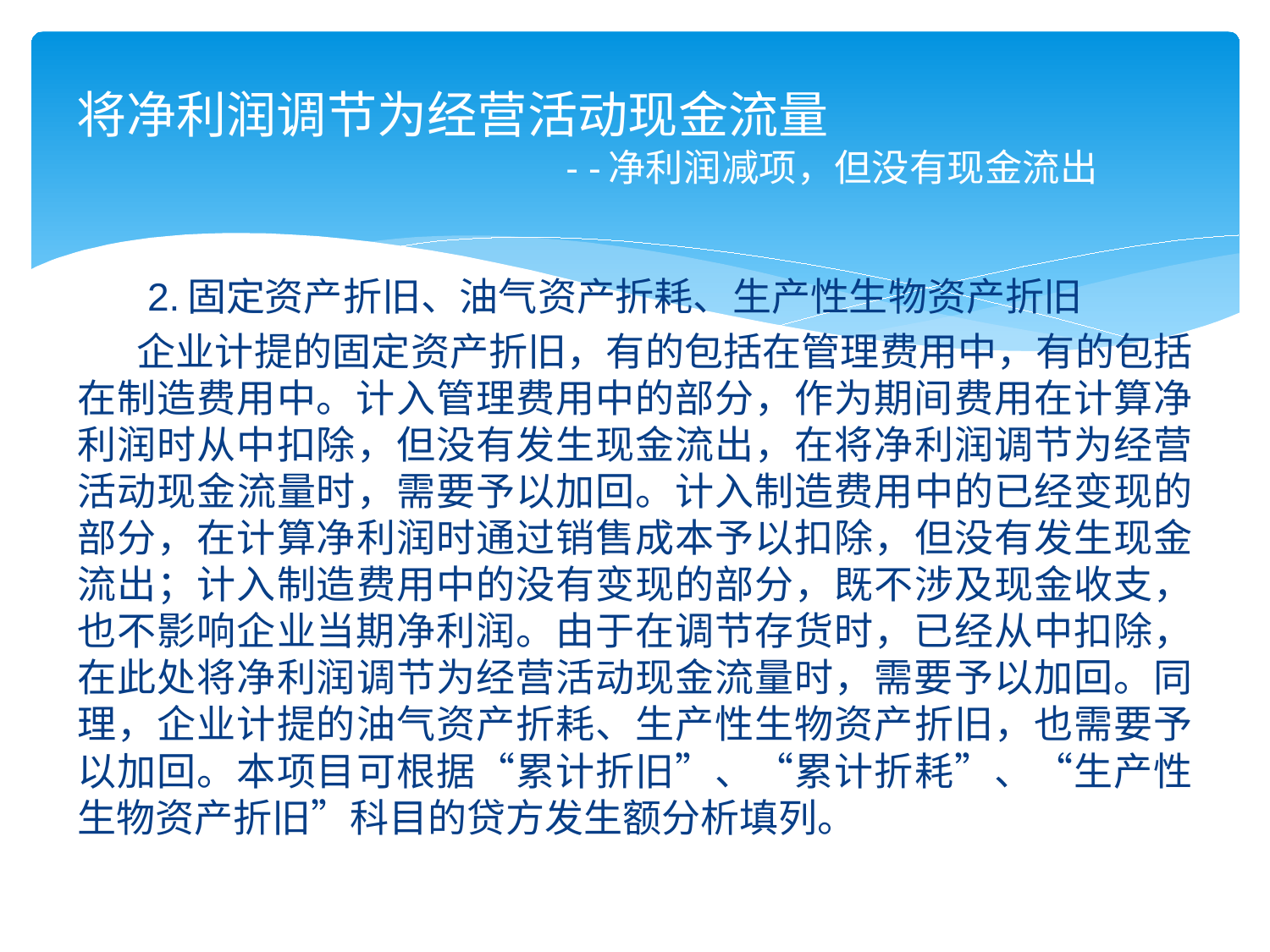

# 将净利润调节为经营活动现金流量 - -净利润减项，但没有现金流出
 2.固定资产折旧、油气资产折耗、生产性生物资产折旧
企业计提的固定资产折旧，有的包括在管理费用中，有的包括在制造费用中。计入管理费用中的部分，作为期间费用在计算净利润时从中扣除，但没有发生现金流出，在将净利润调节为经营活动现金流量时，需要予以加回。计入制造费用中的已经变现的部分，在计算净利润时通过销售成本予以扣除，但没有发生现金流出；计入制造费用中的没有变现的部分，既不涉及现金收支，也不影响企业当期净利润。由于在调节存货时，已经从中扣除，在此处将净利润调节为经营活动现金流量时，需要予以加回。同理，企业计提的油气资产折耗、生产性生物资产折旧，也需要予以加回。本项目可根据“累计折旧”、“累计折耗”、“生产性生物资产折旧”科目的贷方发生额分析填列。